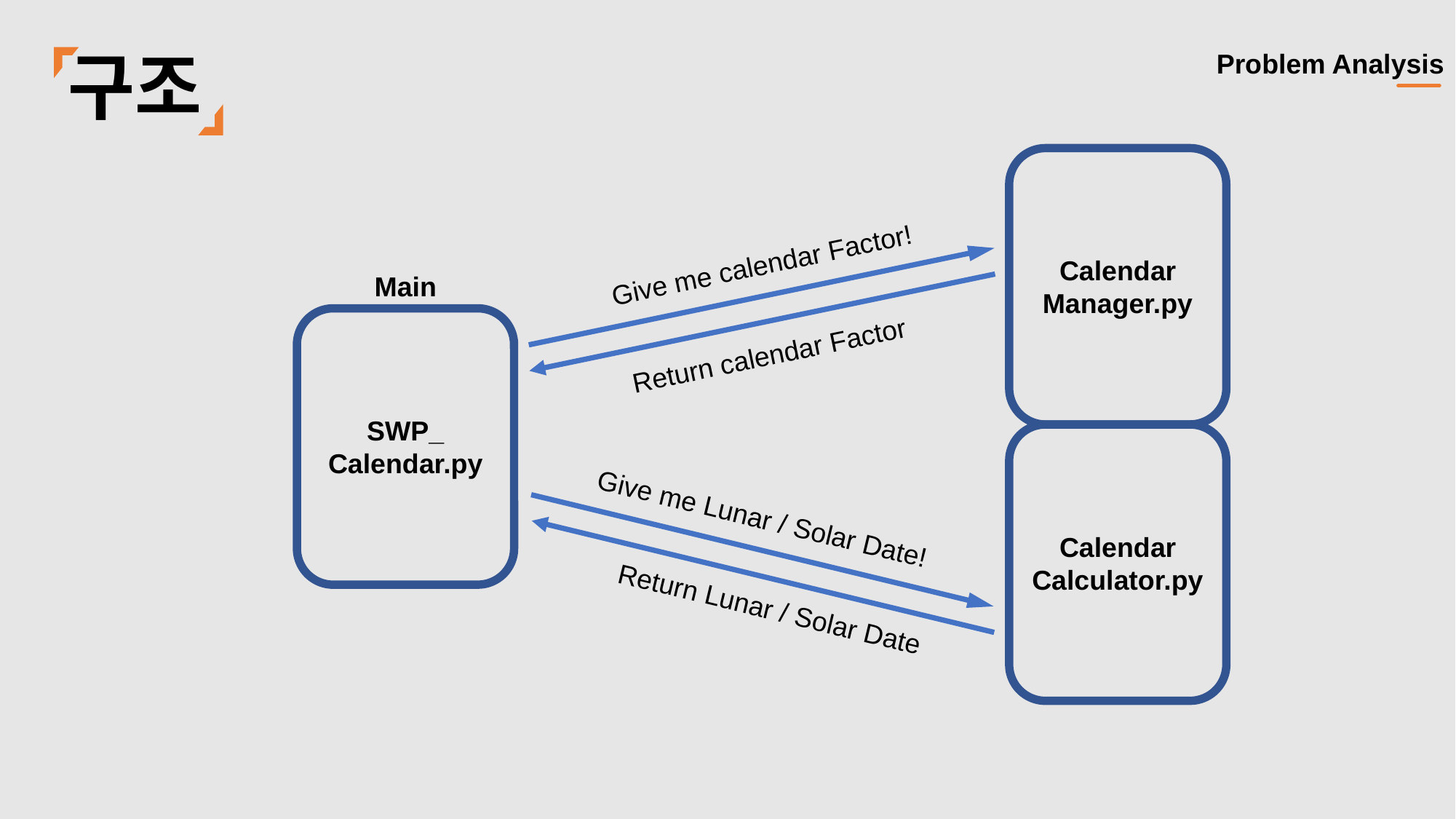

구조
Problem Analysis

Calendar
Manager.py
Give me calendar Factor!
Main
SWP_
Calendar.py
Return calendar Factor
Calendar
Calculator.py
Give me Lunar / Solar Date!
Return Lunar / Solar Date